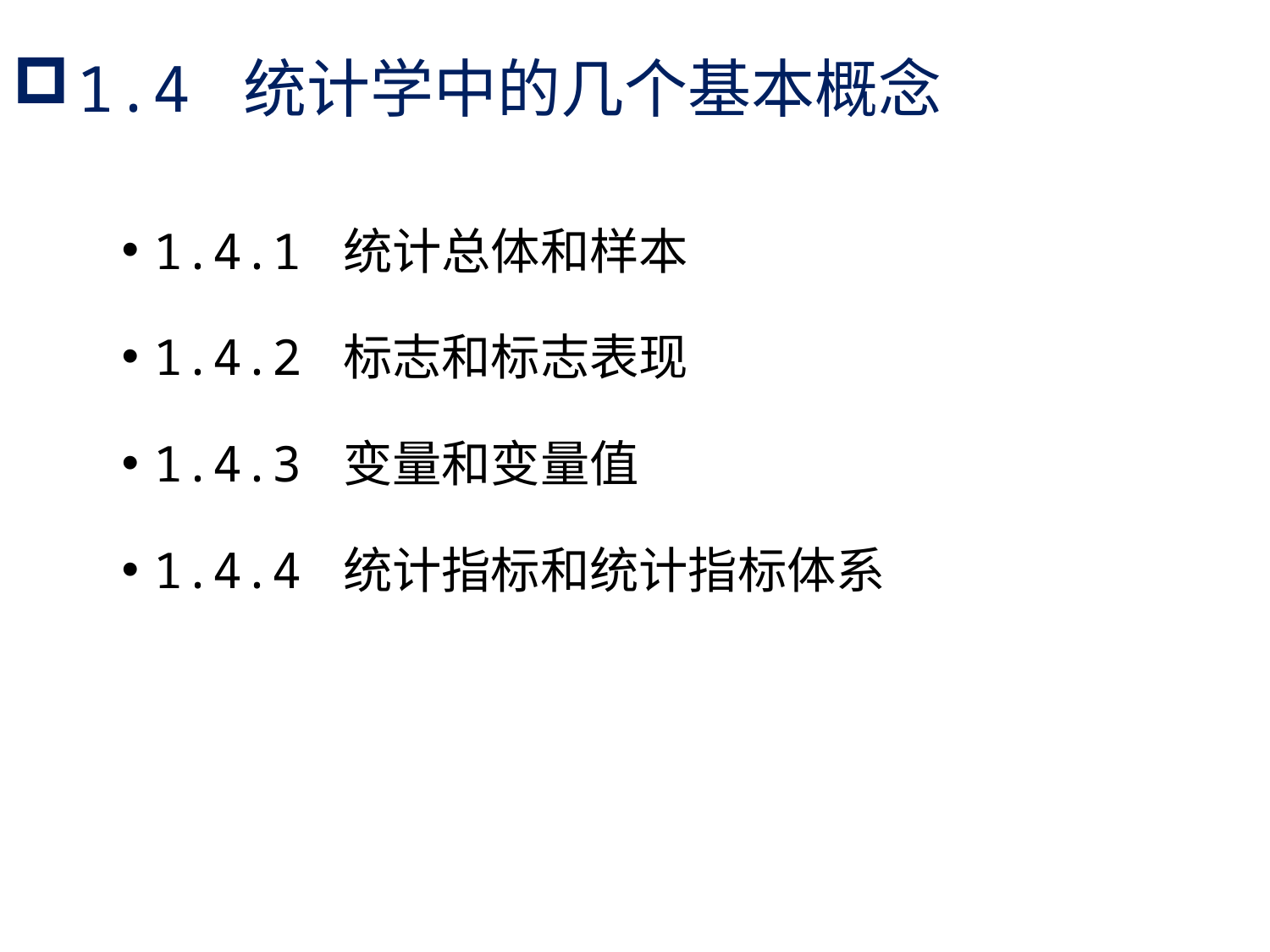

# 1.4 统计学中的几个基本概念
1.4.1 统计总体和样本
1.4.2 标志和标志表现
1.4.3 变量和变量值
1.4.4 统计指标和统计指标体系